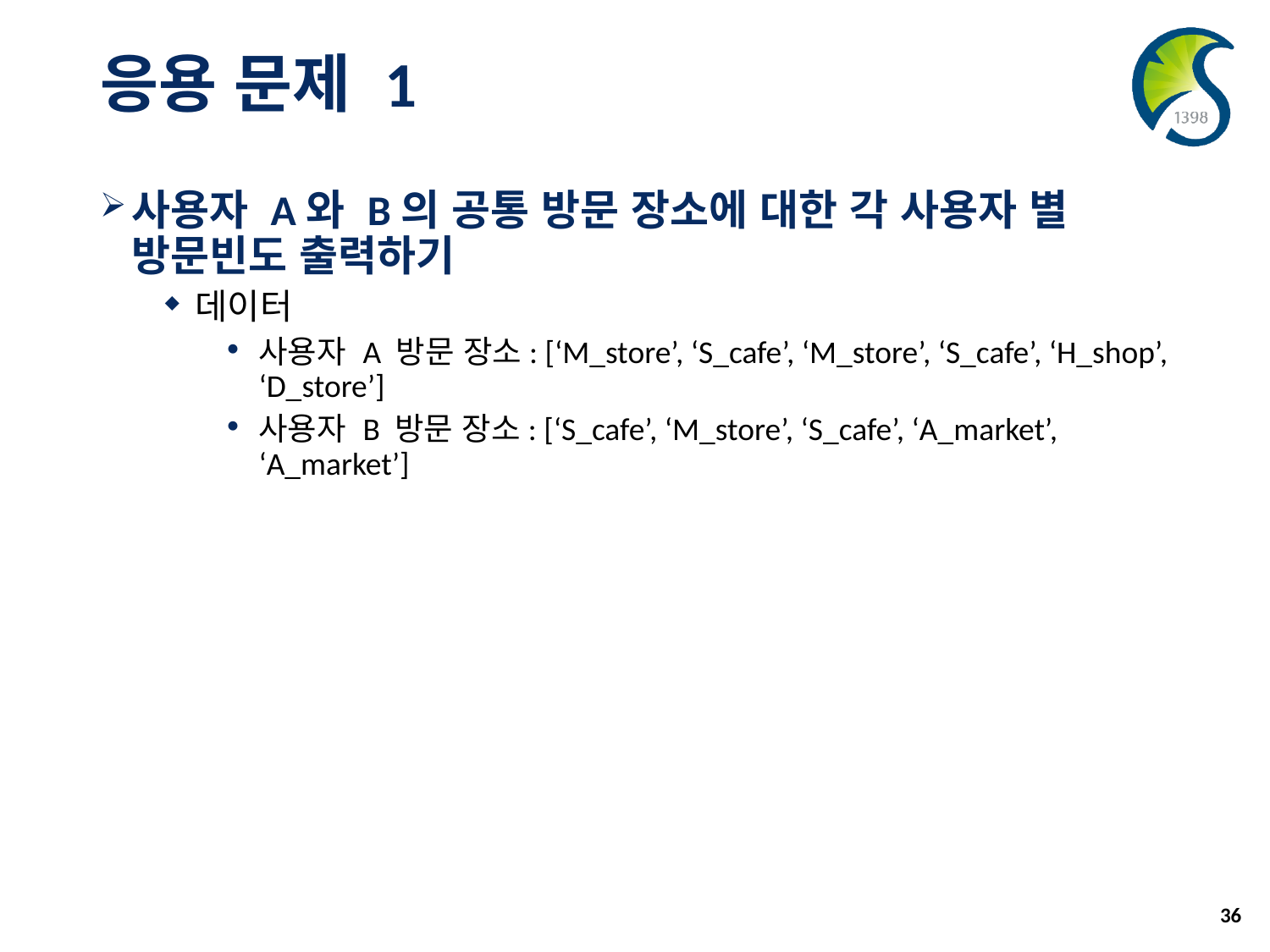

# 응용 문제 1
사용자 A와 B의 공통 방문 장소에 대한 각 사용자 별 방문빈도 출력하기
데이터
사용자 A 방문 장소: [‘M_store’, ‘S_cafe’, ‘M_store’, ‘S_cafe’, ‘H_shop’, ‘D_store’]
사용자 B 방문 장소: [‘S_cafe’, ‘M_store’, ‘S_cafe’, ‘A_market’, ‘A_market’]

36